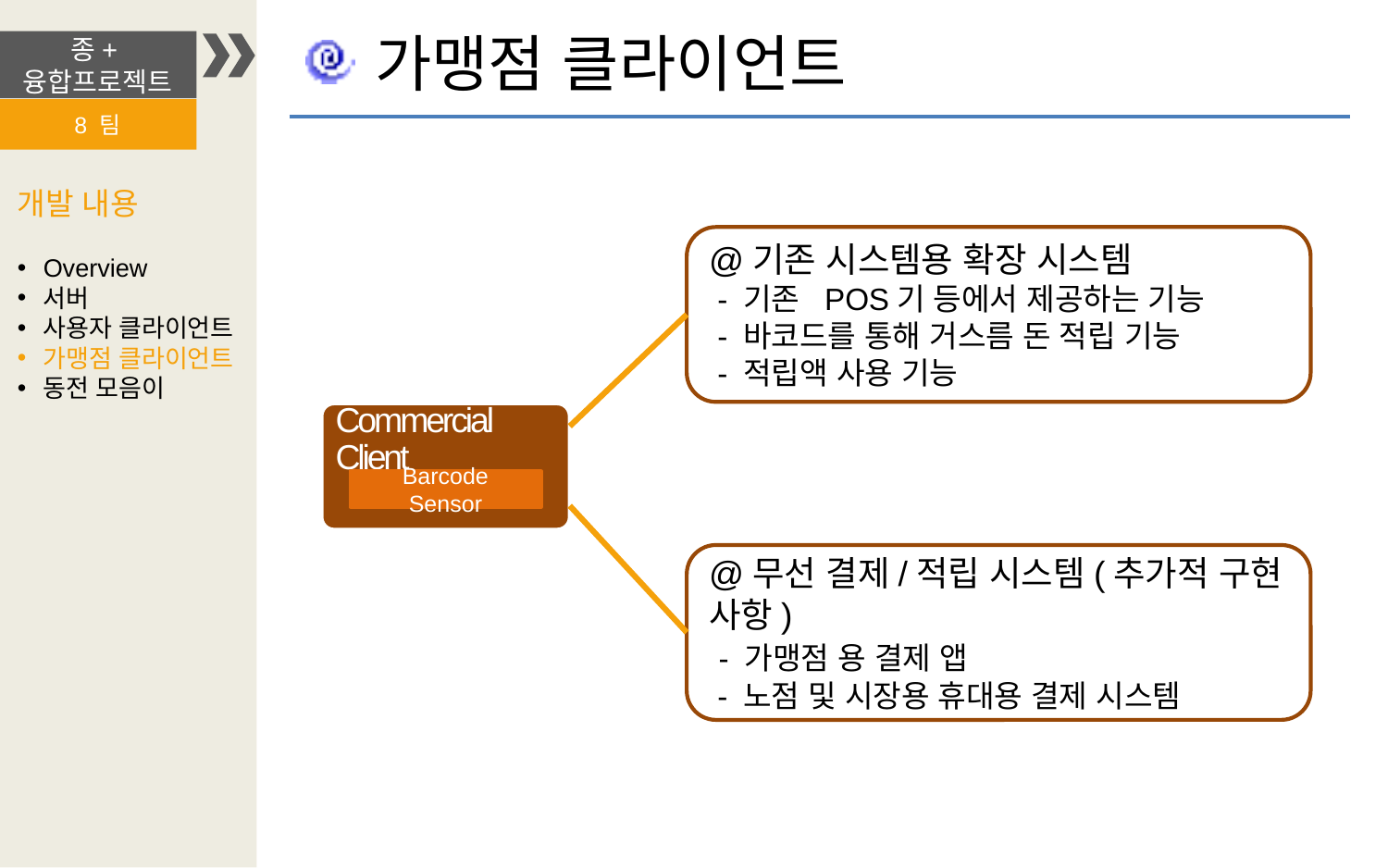

가맹점 클라이언트
종+융합프로젝트

8 팀
개발 내용

Overview
서버
사용자 클라이언트
가맹점 클라이언트
동전 모음이
@기존 시스템용 확장 시스템
 - 기존  POS기 등에서 제공하는 기능
 - 바코드를 통해 거스름 돈 적립 기능
 - 적립액 사용 기능
@무선 결제/적립 시스템(추가적 구현 사항)
 - 가맹점 용 결제 앱
 - 노점 및 시장용 휴대용 결제 시스템

Commercial Client

Barcode Sensor